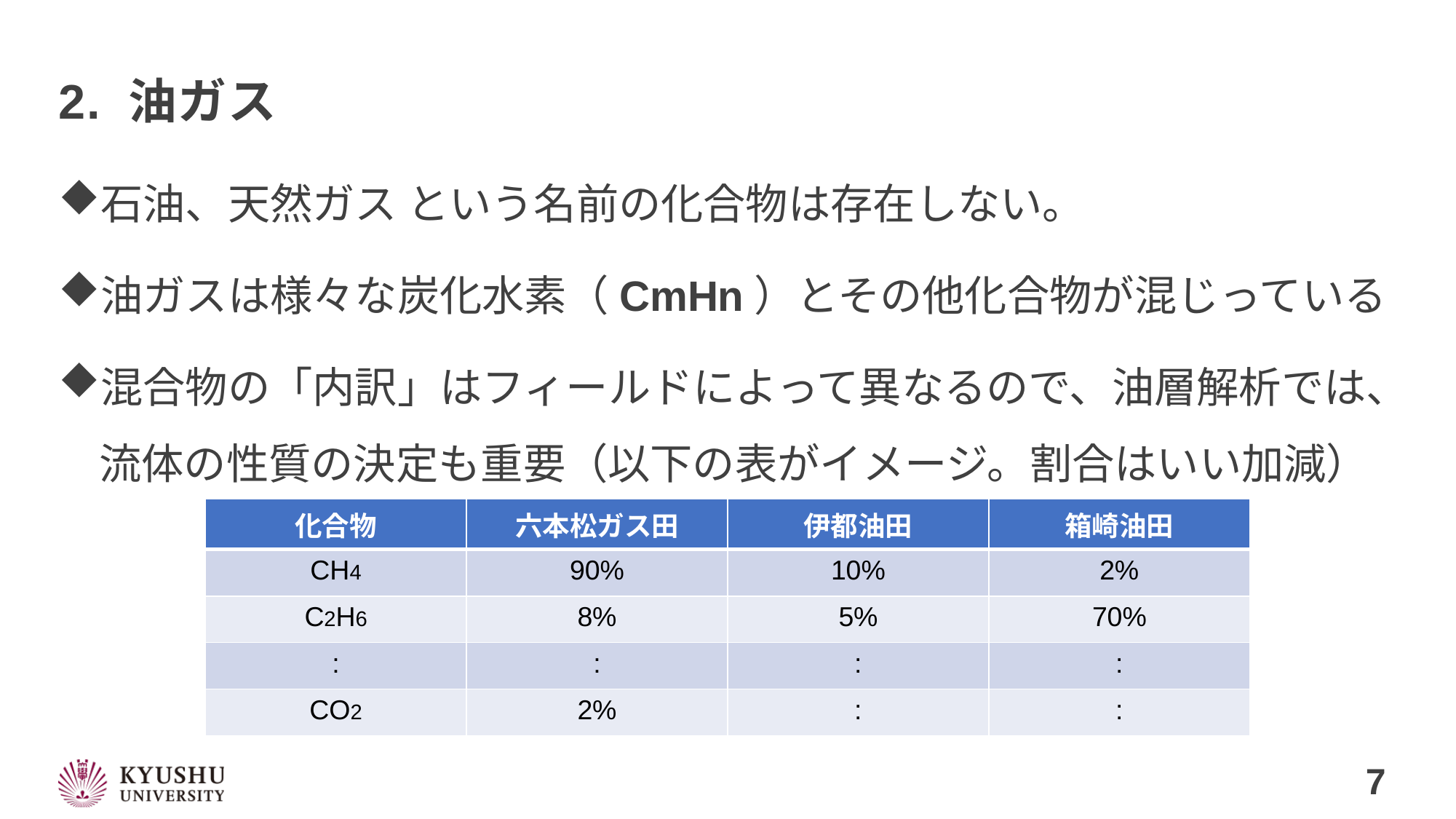

# 2. 油ガス
石油、天然ガス という名前の化合物は存在しない。
油ガスは様々な炭化水素（CmHn）とその他化合物が混じっている
混合物の「内訳」はフィールドによって異なるので、油層解析では、流体の性質の決定も重要（以下の表がイメージ。割合はいい加減）

| 化合物 | 六本松ガス田 | 伊都油田 | 箱崎油田 |
| --- | --- | --- | --- |
| CH4 | 90% | 10% | 2% |
| C2H6 | 8% | 5% | 70% |
| : | : | : | : |
| CO2 | 2% | : | : |